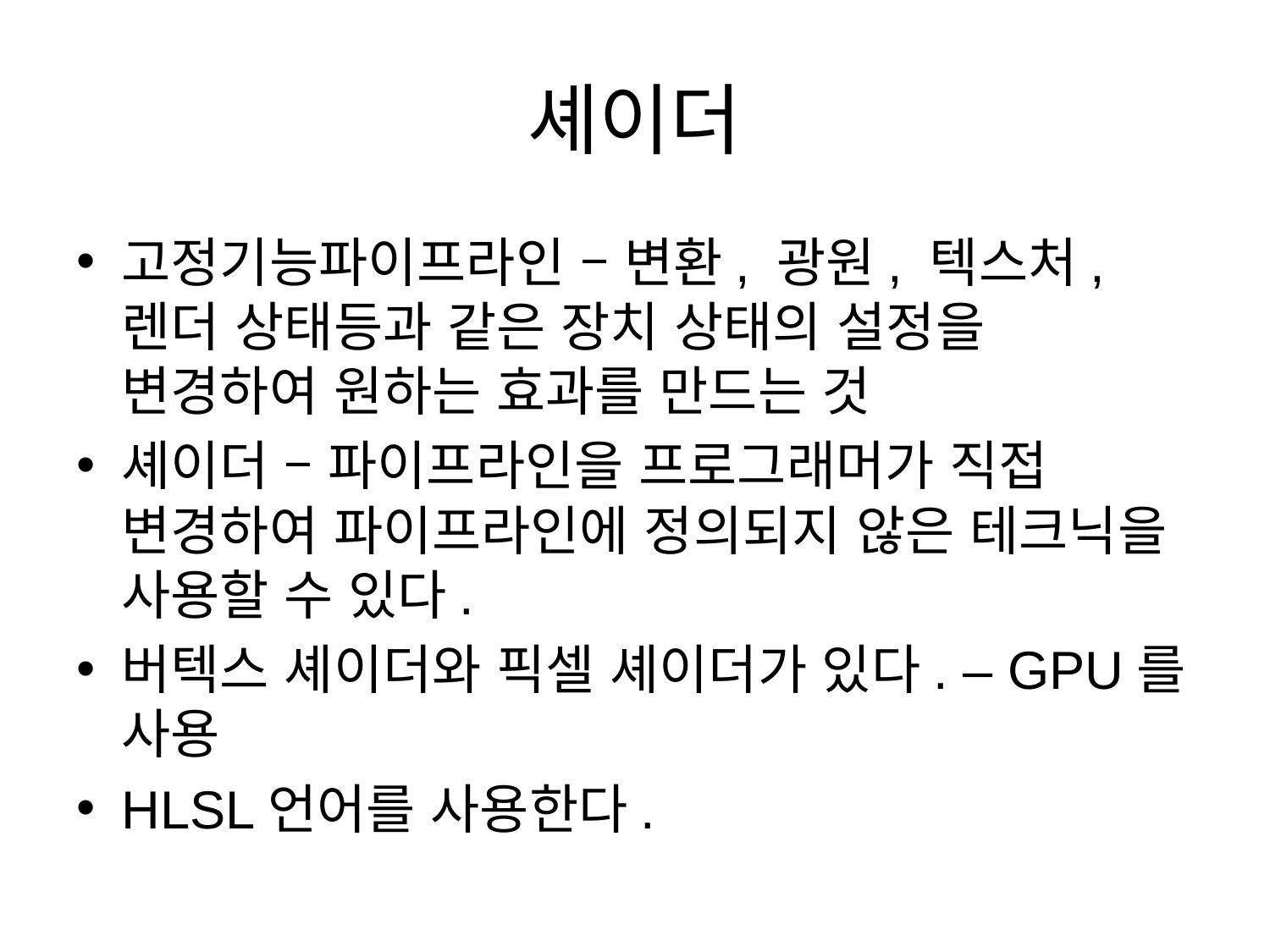

# 셰이더
고정기능파이프라인 – 변환, 광원, 텍스처, 렌더 상태등과 같은 장치 상태의 설정을 변경하여 원하는 효과를 만드는 것
셰이더 – 파이프라인을 프로그래머가 직접 변경하여 파이프라인에 정의되지 않은 테크닉을 사용할 수 있다.
버텍스 셰이더와 픽셀 셰이더가 있다. – GPU를 사용
HLSL언어를 사용한다.